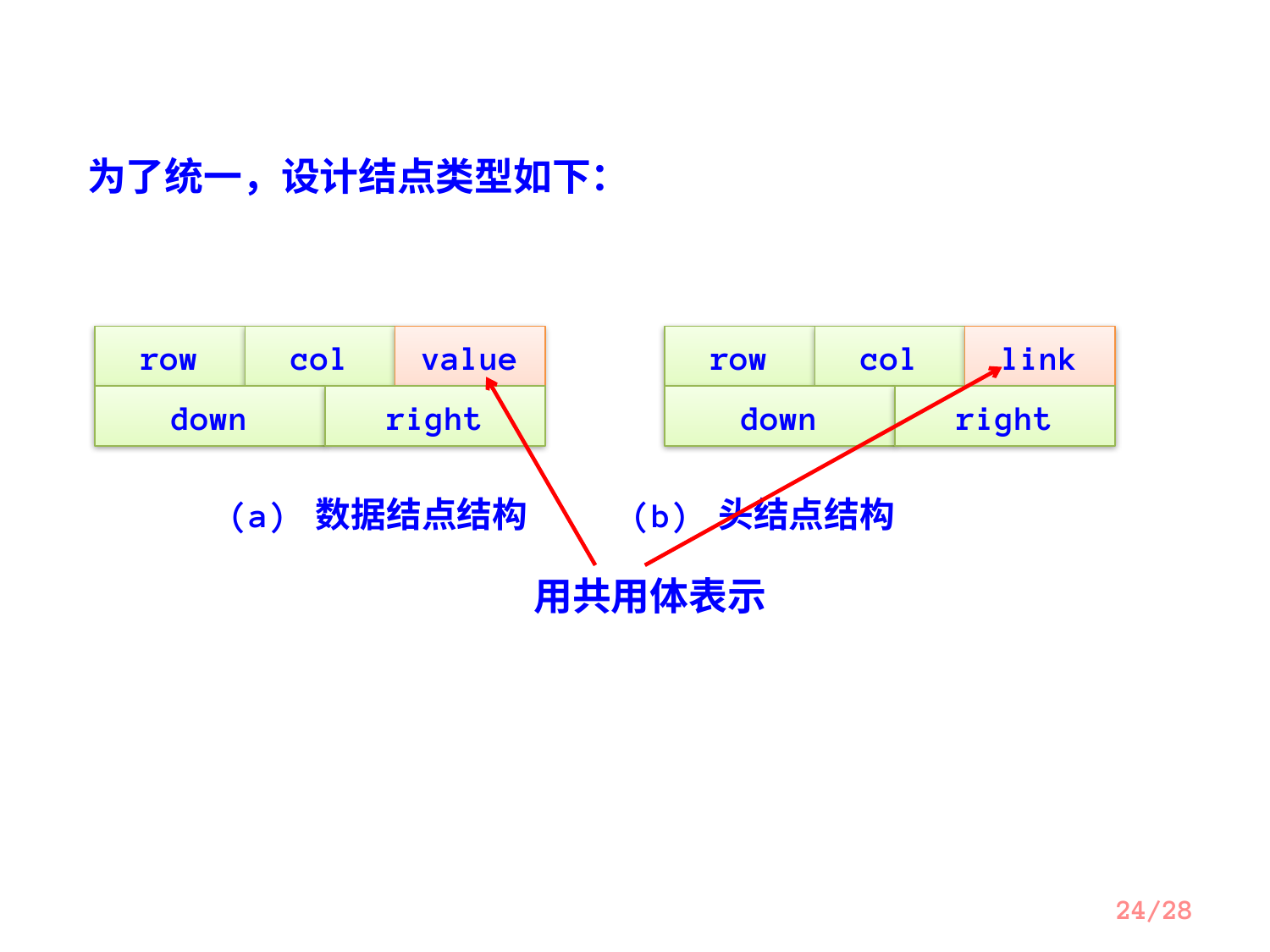

为了统一，设计结点类型如下：
row
col
value
row
col
link
用共用体表示
down
right
down
right

 (a) 数据结点结构            (b) 头结点结构
24/28